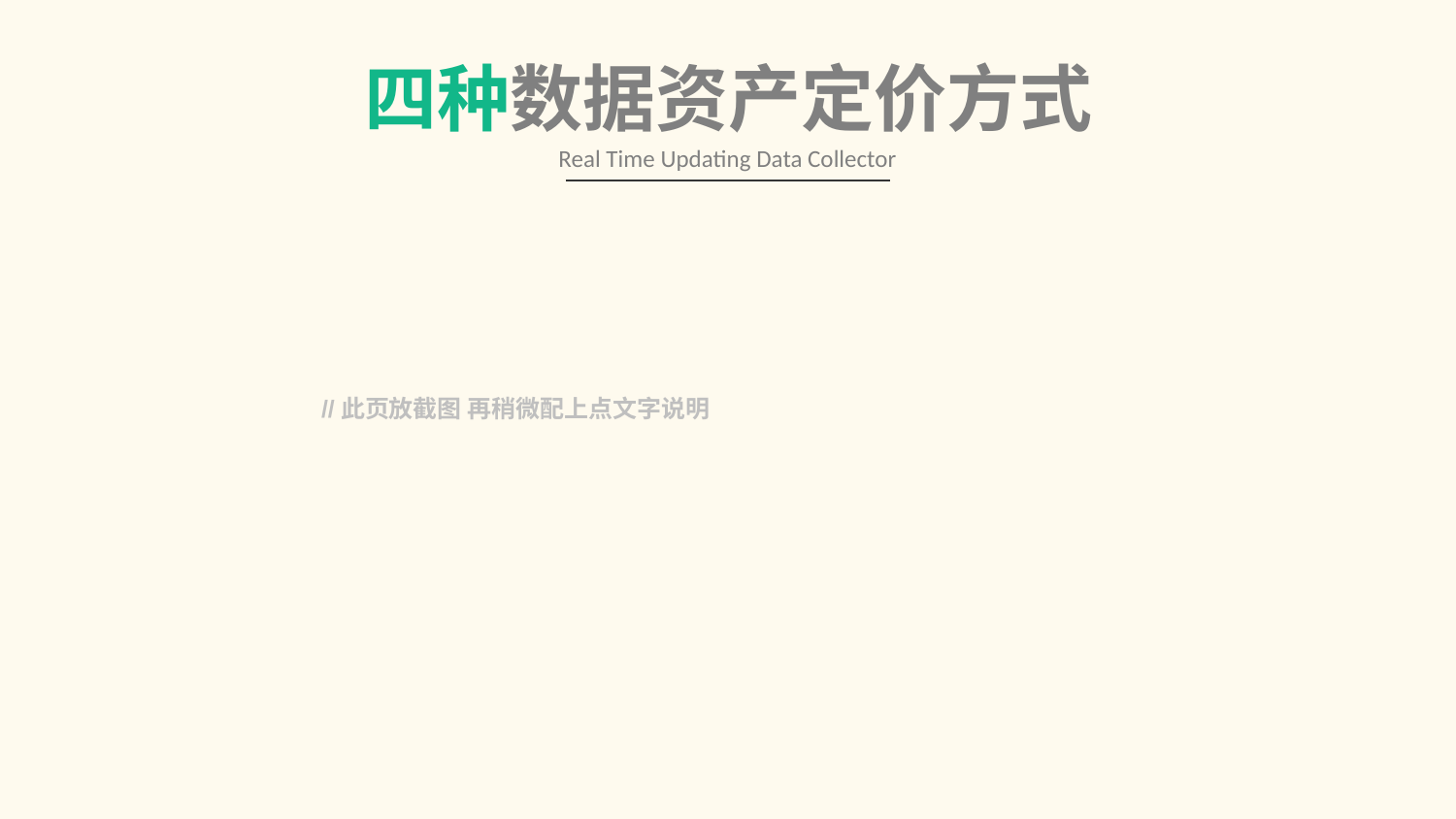

四种数据资产定价方式
Real Time Updating Data Collector
//此页放截图 再稍微配上点文字说明